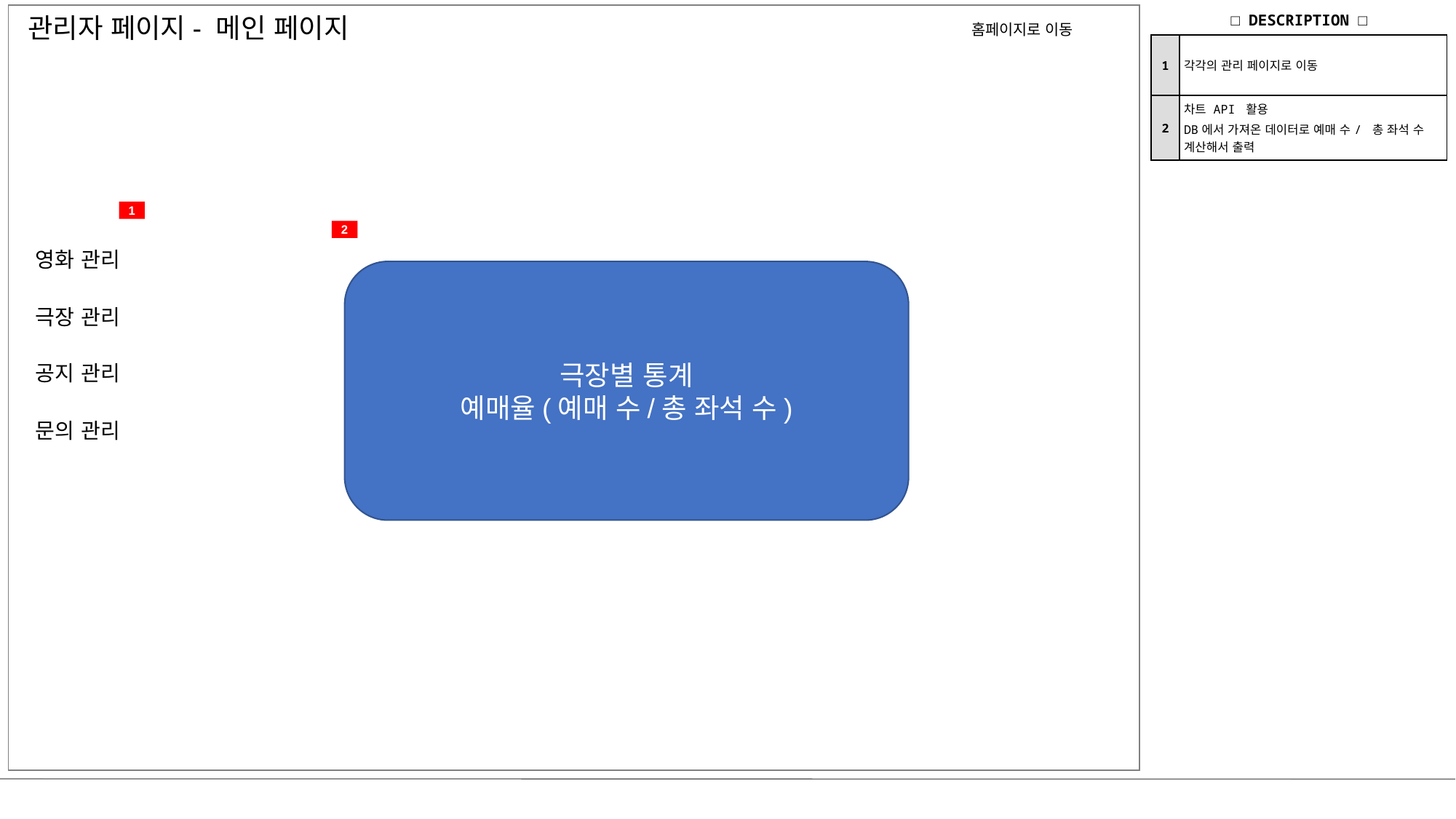

| □ DESCRIPTION □ |  |
| --- | --- |
| 1 | 각각의 관리 페이지로 이동 |
| 2 | 차트 API 활용 DB에서 가져온 데이터로 예매 수/ 총 좌석 수 계산해서 출력 |
관리자 페이지- 메인 페이지
짱구대학교
홈페이지로 이동

- 수강시간표 조회
1
2
영화 관리
출석/성적관리
극장별 통계
예매율(예매 수/총 좌석 수)
극장 관리
공지 관리
수강신청
- 수강신청
문의 관리
- 수강신청 현황조회
마이페이지
- 비밀번호 변경